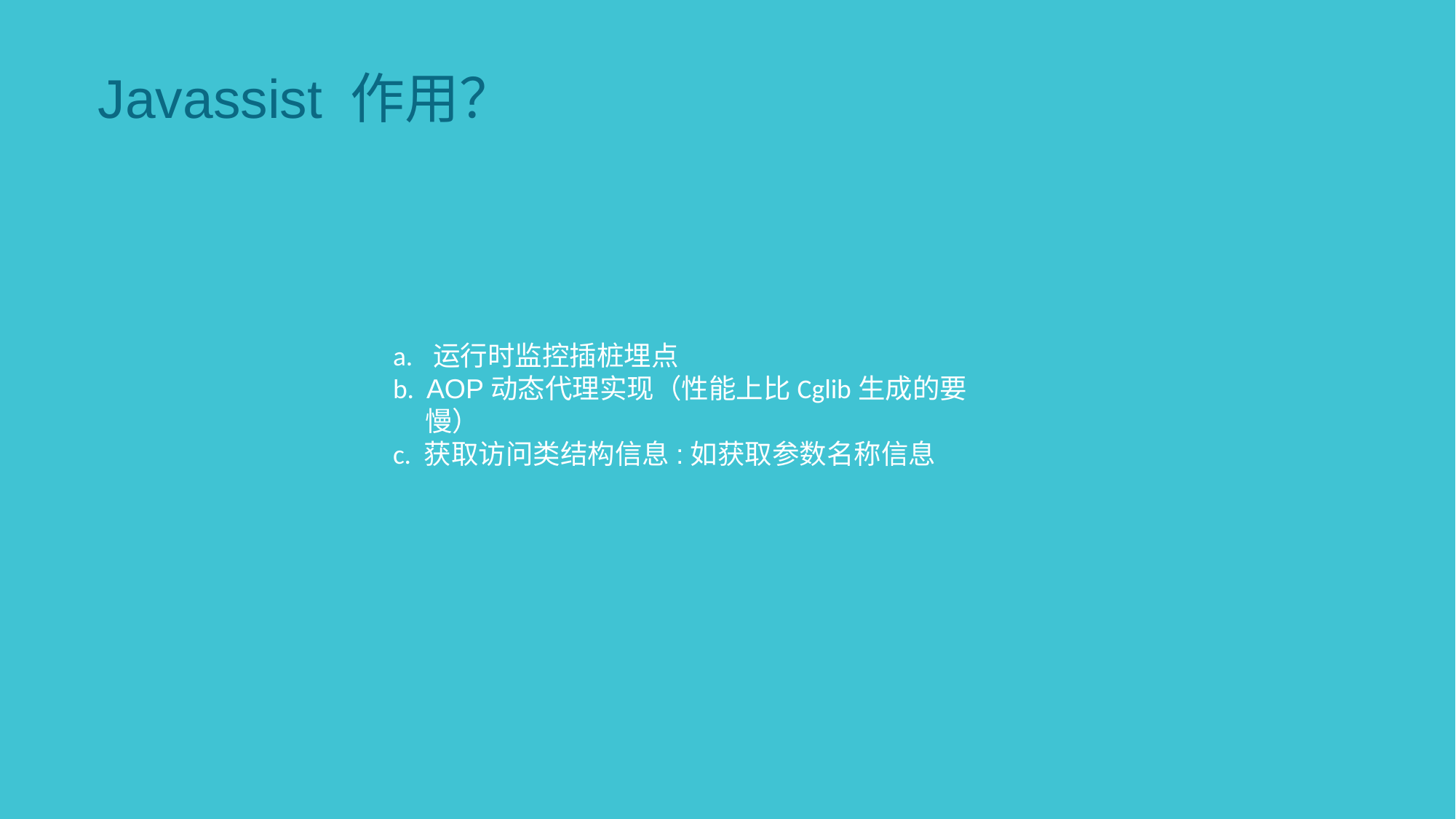

Javassist 作用？
a.  运行时监控插桩埋点
b.  AOP动态代理实现（性能上比Cglib生成的要慢）
c. 获取访问类结构信息:如获取参数名称信息